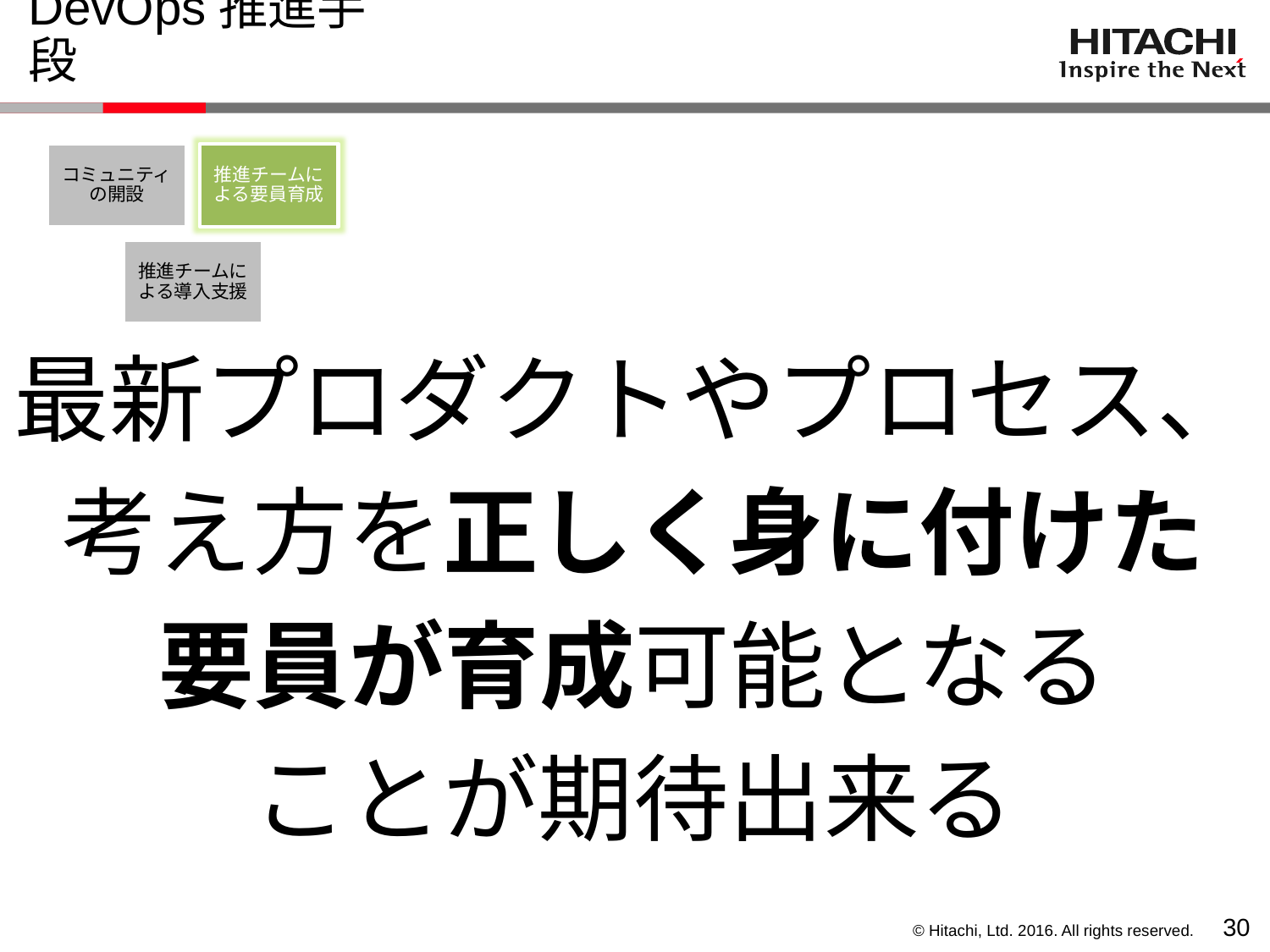

# DevOps推進手段
コミュニティの開設
推進チームによる要員育成
推進チームによる導入支援
最新プロダクトやプロセス、
考え方を正しく身に付けた
要員が育成可能となる
ことが期待出来る
30